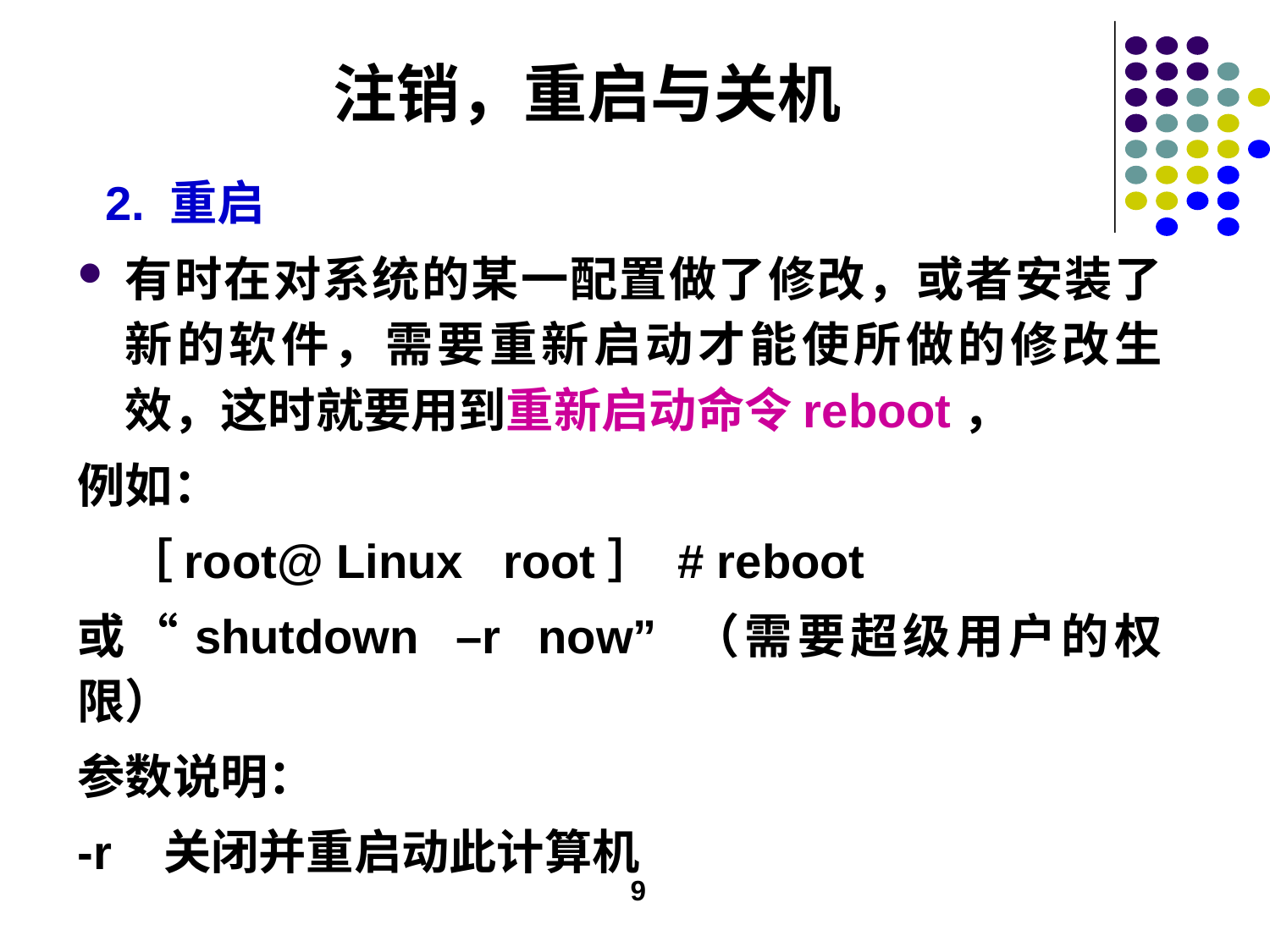

# 注销，重启与关机
  2. 重启
有时在对系统的某一配置做了修改，或者安装了新的软件，需要重新启动才能使所做的修改生效，这时就要用到重新启动命令reboot，
例如：
［root@ Linux   root］ # reboot
或“shutdown  –r  now” （需要超级用户的权限）
参数说明：
-r   关闭并重启动此计算机

9